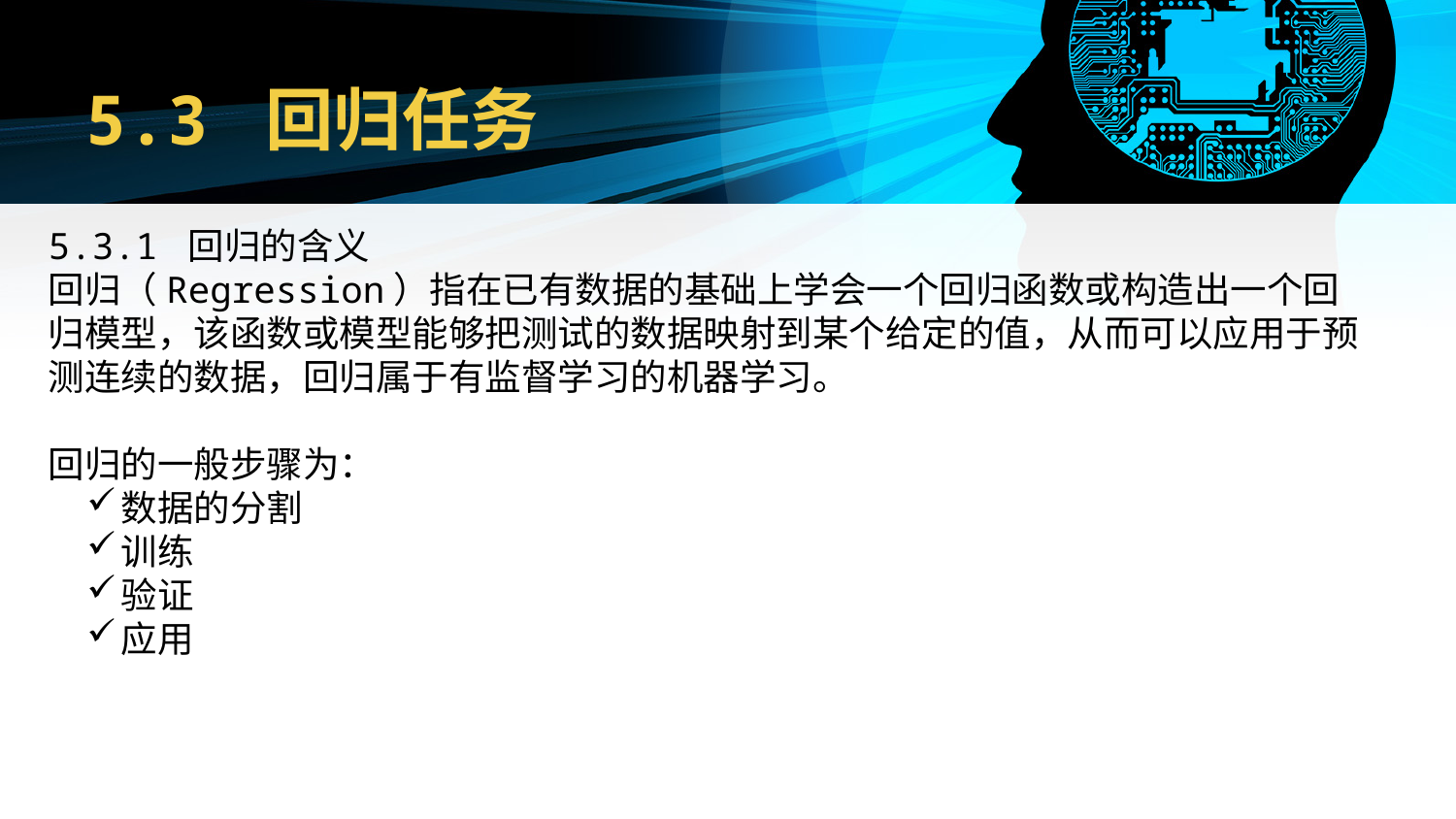

# 5.3 回归任务
5.3.1 回归的含义
回归（Regression）指在已有数据的基础上学会一个回归函数或构造出一个回归模型，该函数或模型能够把测试的数据映射到某个给定的值，从而可以应用于预测连续的数据，回归属于有监督学习的机器学习。

回归的一般步骤为：
数据的分割
训练
验证
应用